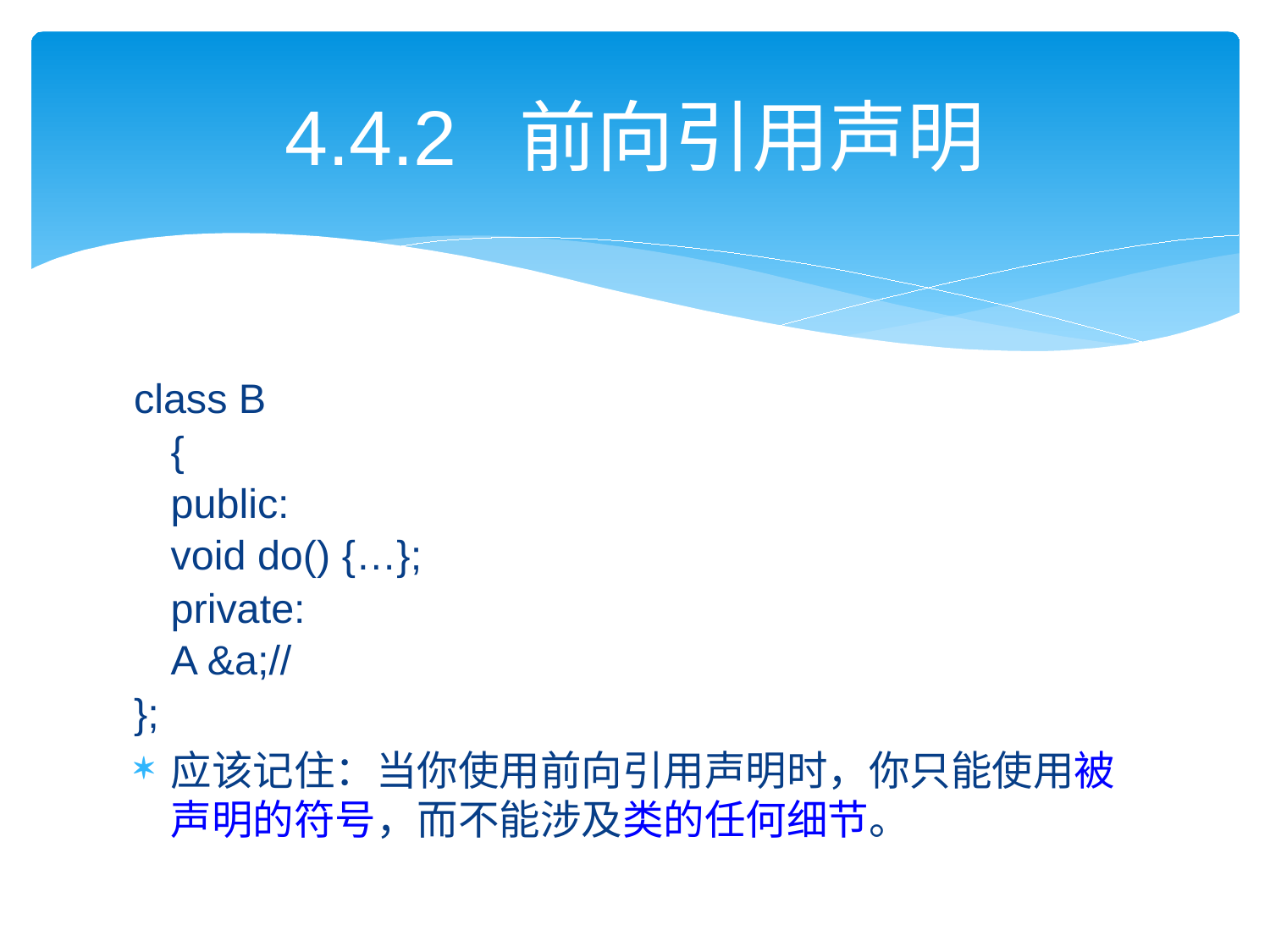

# 4.4.2  前向引用声明
class B
	{
		public:
			void do() {…};
		private:
			A &a;//
};
应该记住：当你使用前向引用声明时，你只能使用被声明的符号，而不能涉及类的任何细节。